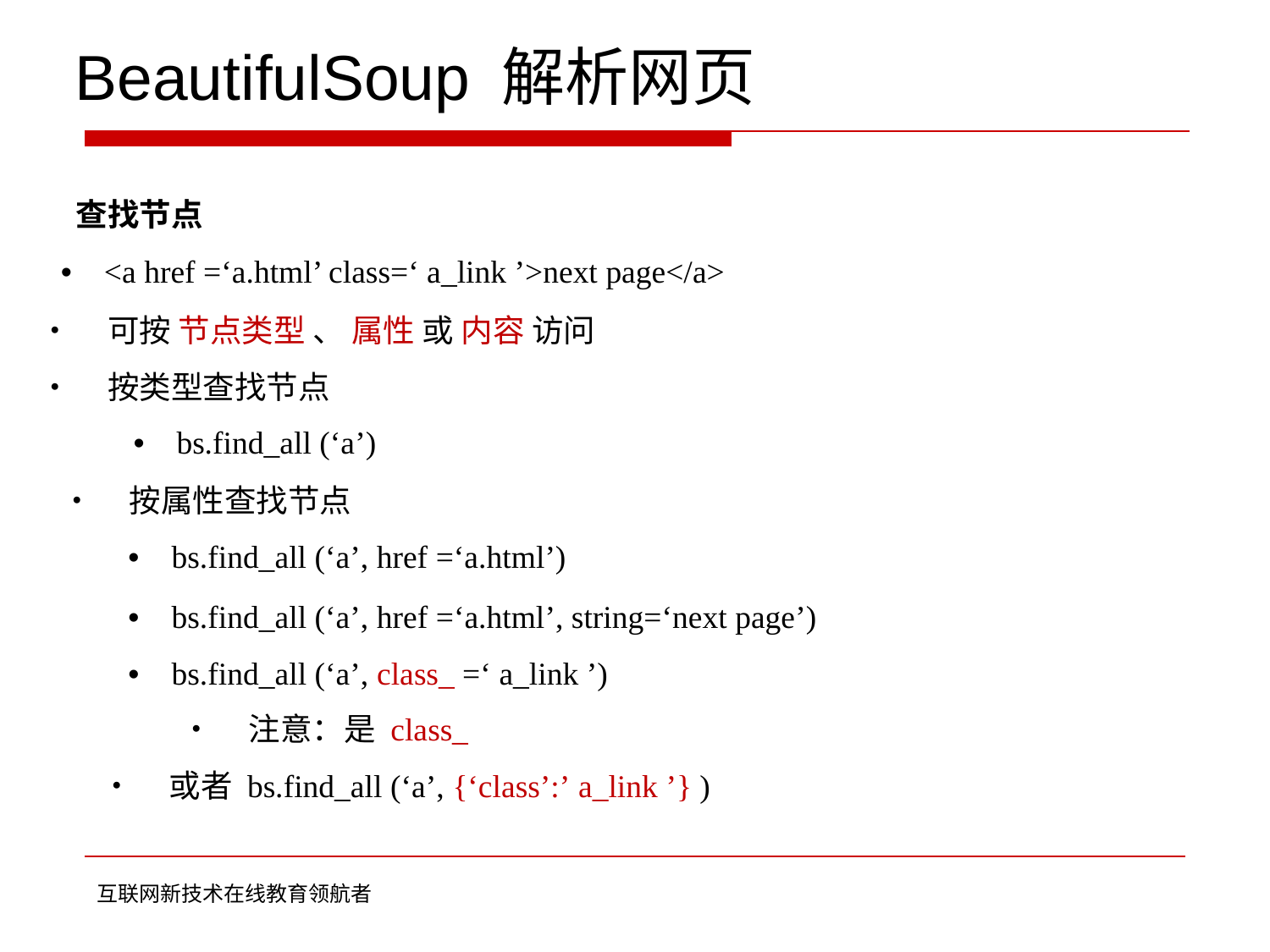

BeautifulSoup 解析网页

查找节点
•    <a href =‘a.html’ class=‘ a_link ’>next page</a>
•    可按 节点类型 、 属性 或 内容 访问
•    按类型查找节点
•    bs.find_all (‘a’)
•    按属性查找节点
•    bs.find_all (‘a’, href =‘a.html’)
•    bs.find_all (‘a’, href =‘a.html’, string=‘next page’)

•    bs.find_all (‘a’, class_ =‘ a_link ’)
•    注意：是 class_
•    或者 bs.find_all (‘a’, {‘class’:’ a_link ’} )

互联网新技术在线教育领航者